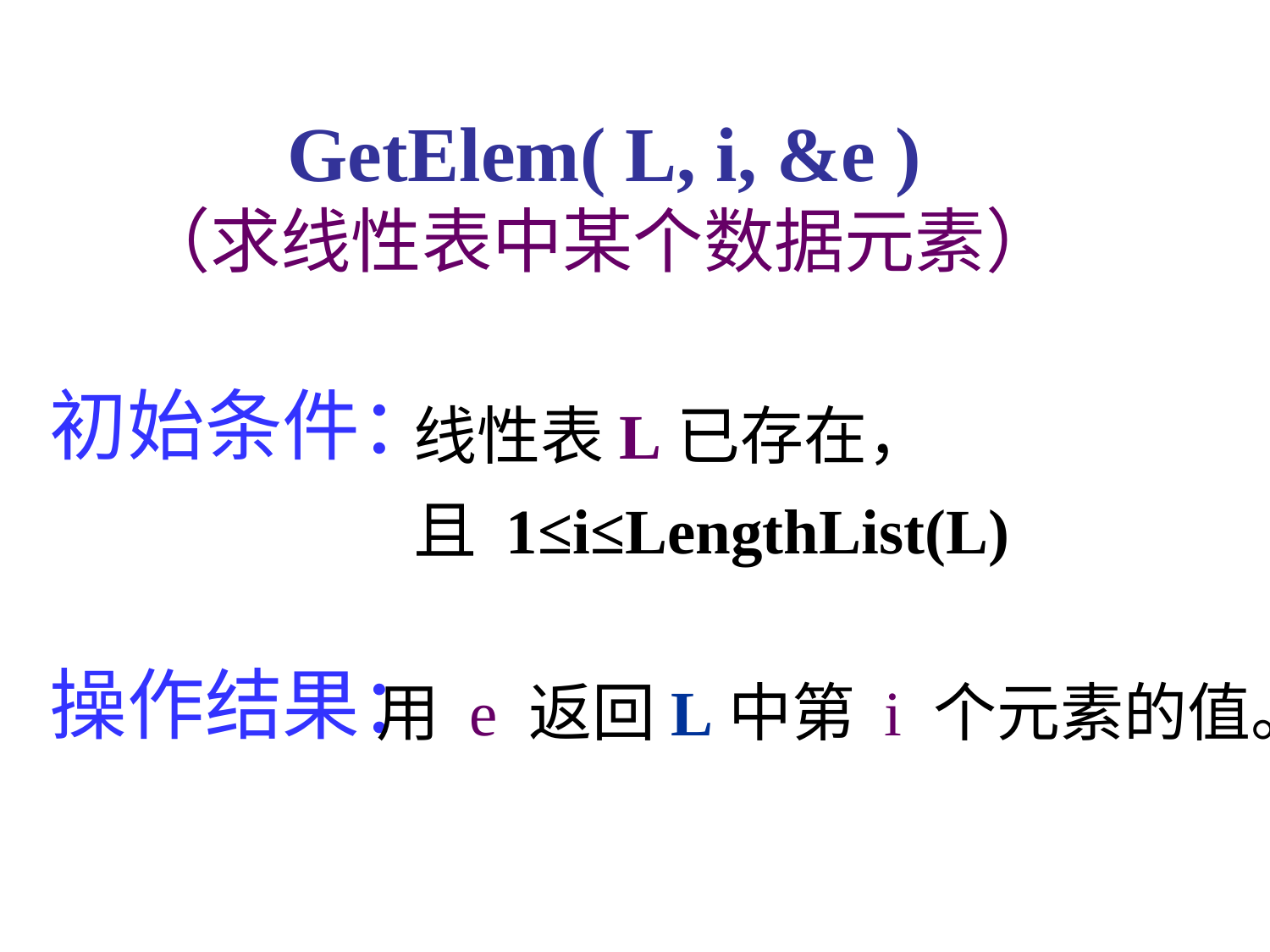

GetElem( L, i, &e )
（求线性表中某个数据元素）
 初始条件：

 操作结果：
线性表L已存在，
且 1≤i≤LengthList(L)
用 e 返回L中第 i 个元素的值。